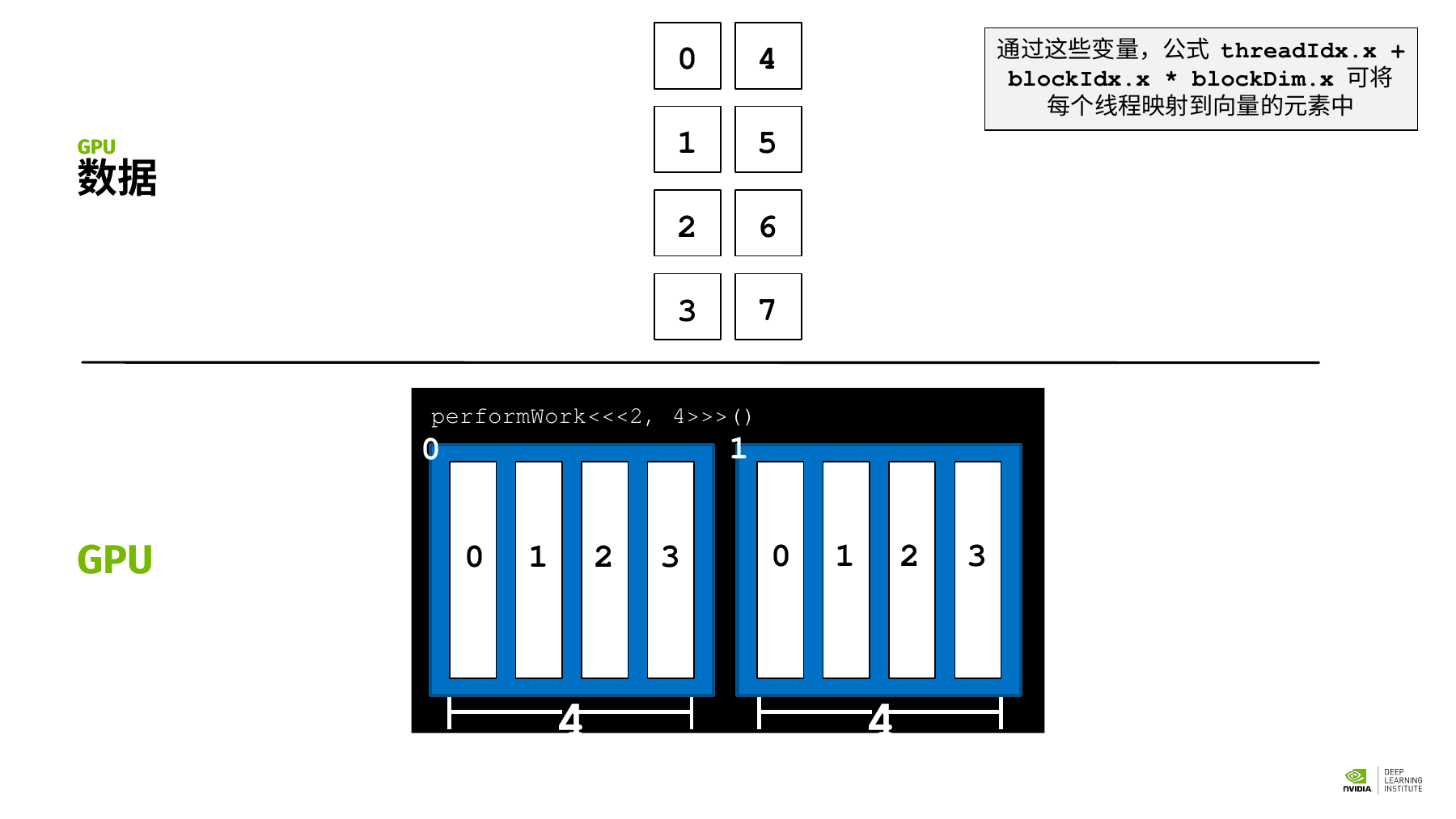

通过这些变量，公式 threadIdx.x + blockIdx.x * blockDim.x 可将每个线程映射到向量的元素中
4
5
6
7
0
1
2
3
GPU
GPU
数据

performWork<<<2, 4>>>()

1
0
0
1
2
3
0
1
2
3
GPU
4
4